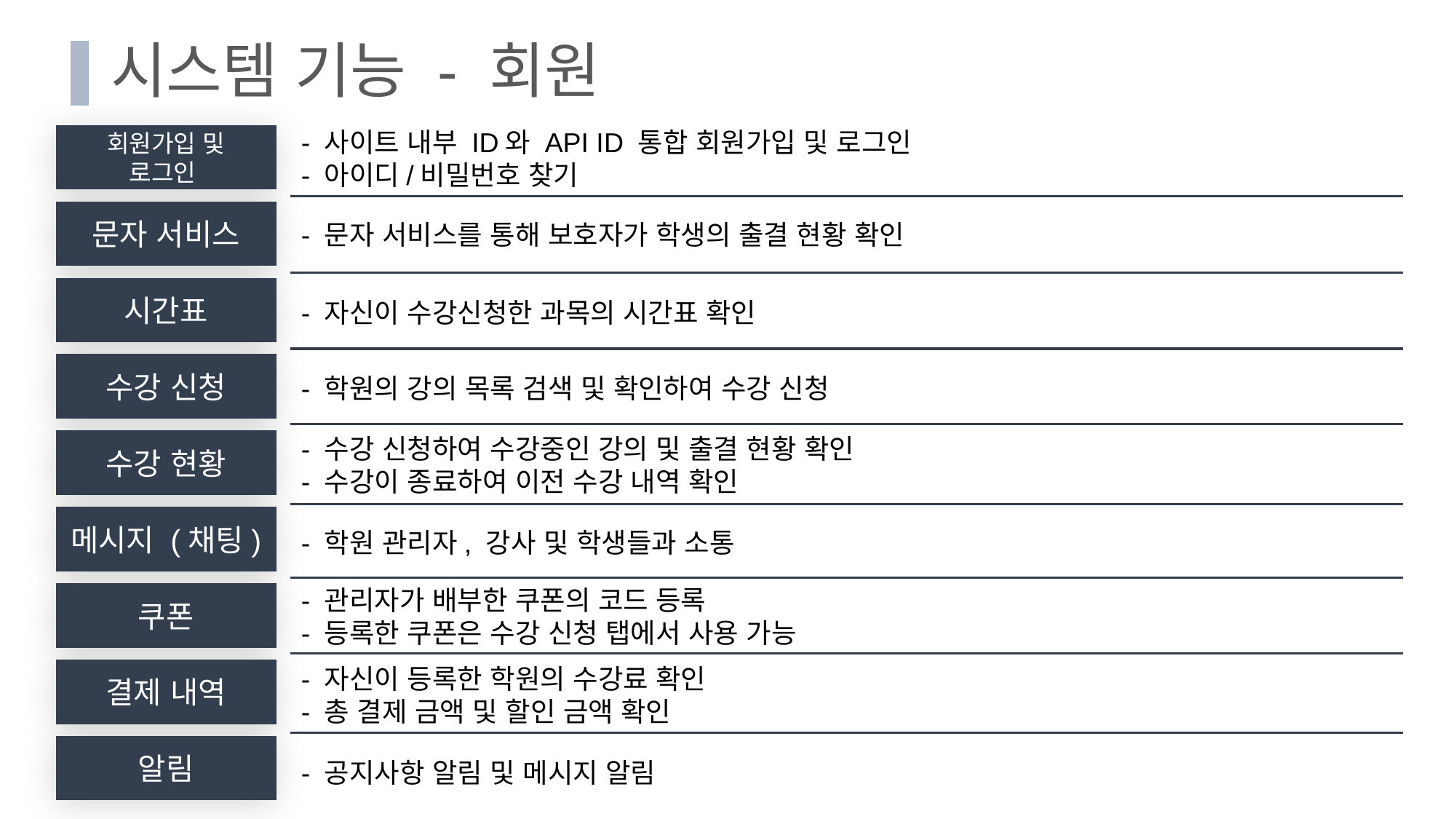

# 시스템 기능 - 회원

- 사이트 내부 ID와 API ID 통합 회원가입 및 로그인
- 아이디/비밀번호 찾기
회원가입 및
로그인
문자 서비스
- 문자 서비스를 통해 보호자가 학생의 출결 현황 확인
시간표
- 자신이 수강신청한 과목의 시간표 확인
수강 신청
- 학원의 강의 목록 검색 및 확인하여 수강 신청
- 수강 신청하여 수강중인 강의 및 출결 현황 확인
- 수강이 종료하여 이전 수강 내역 확인
수강 현황
메시지 (채팅)
- 학원 관리자, 강사 및 학생들과 소통
- 관리자가 배부한 쿠폰의 코드 등록
- 등록한 쿠폰은 수강 신청 탭에서 사용 가능
쿠폰
- 자신이 등록한 학원의 수강료 확인
- 총 결제 금액 및 할인 금액 확인
결제 내역
알림
- 공지사항 알림 및 메시지 알림